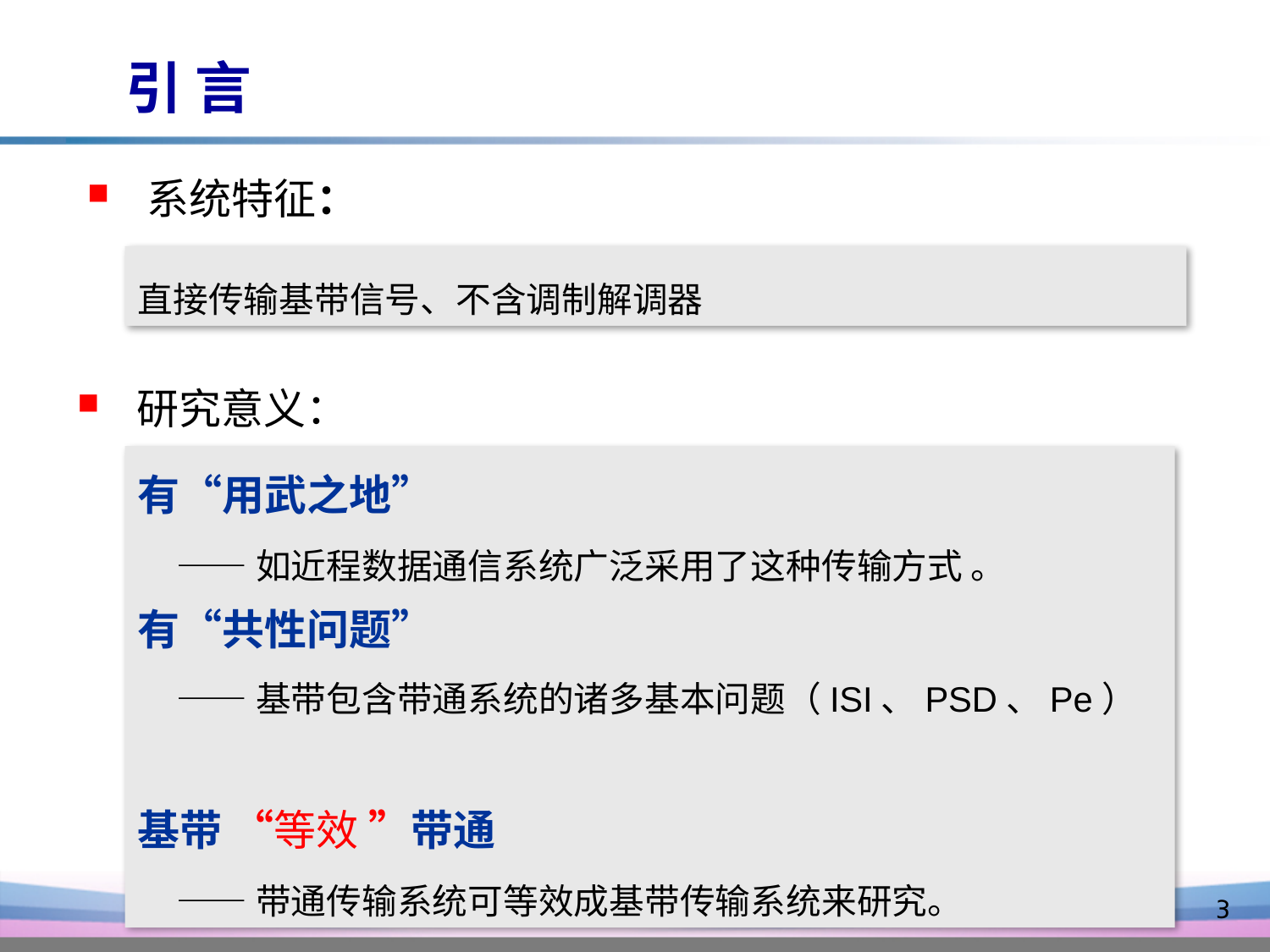

引 言
  系统特征：
直接传输基带信号、不含调制解调器
  研究意义：
有“用武之地”
     ——如近程数据通信系统广泛采用了这种传输方式 。
有“共性问题”
     ——基带包含带通系统的诸多基本问题（ISI、PSD、Pe）
基带 “等效 ”带通
     ——带通传输系统可等效成基带传输系统来研究。
3